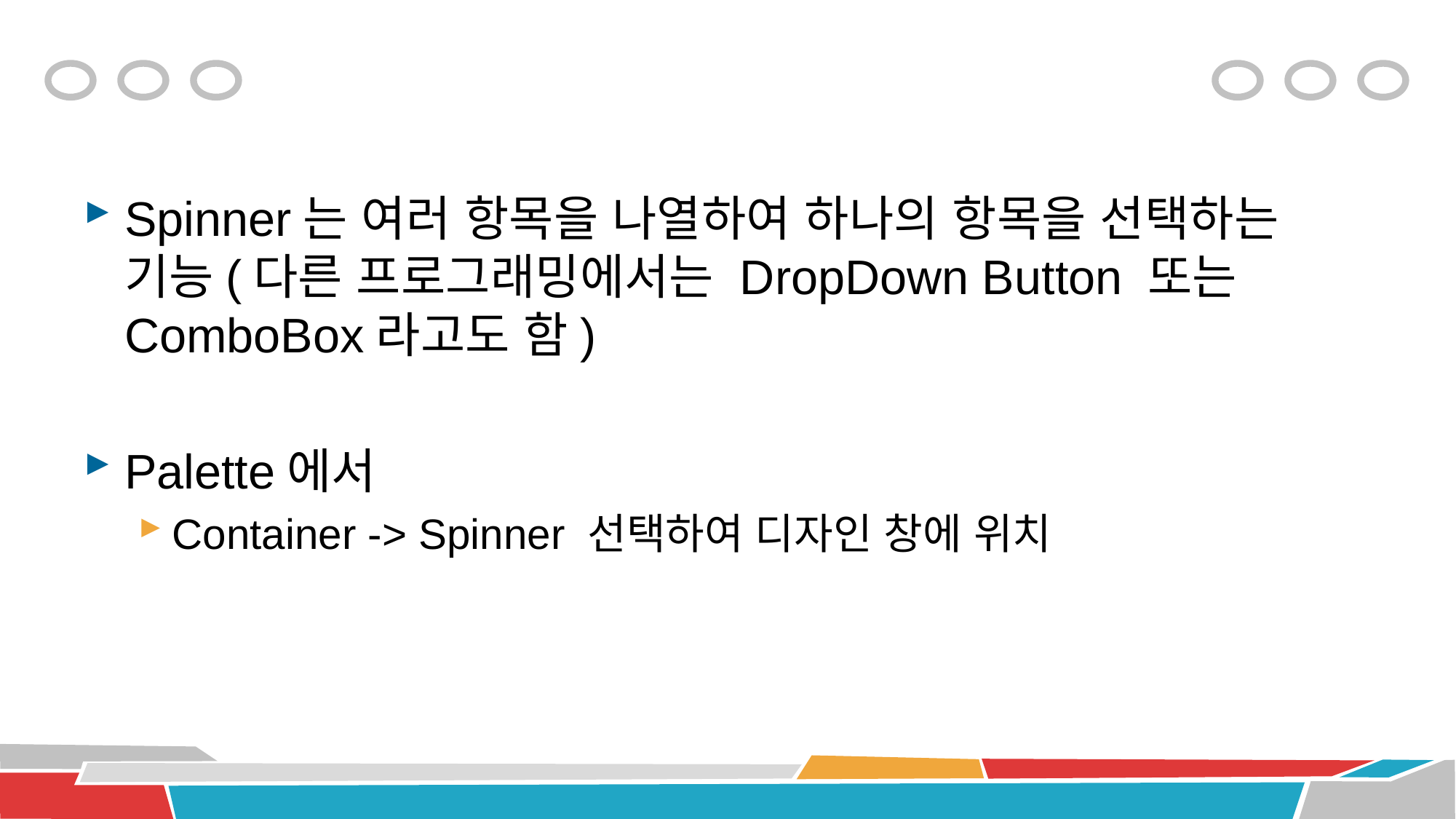

#
Spinner는 여러 항목을 나열하여 하나의 항목을 선택하는 기능(다른 프로그래밍에서는 DropDown Button 또는 ComboBox라고도 함)

Palette에서
Container -> Spinner 선택하여 디자인 창에 위치